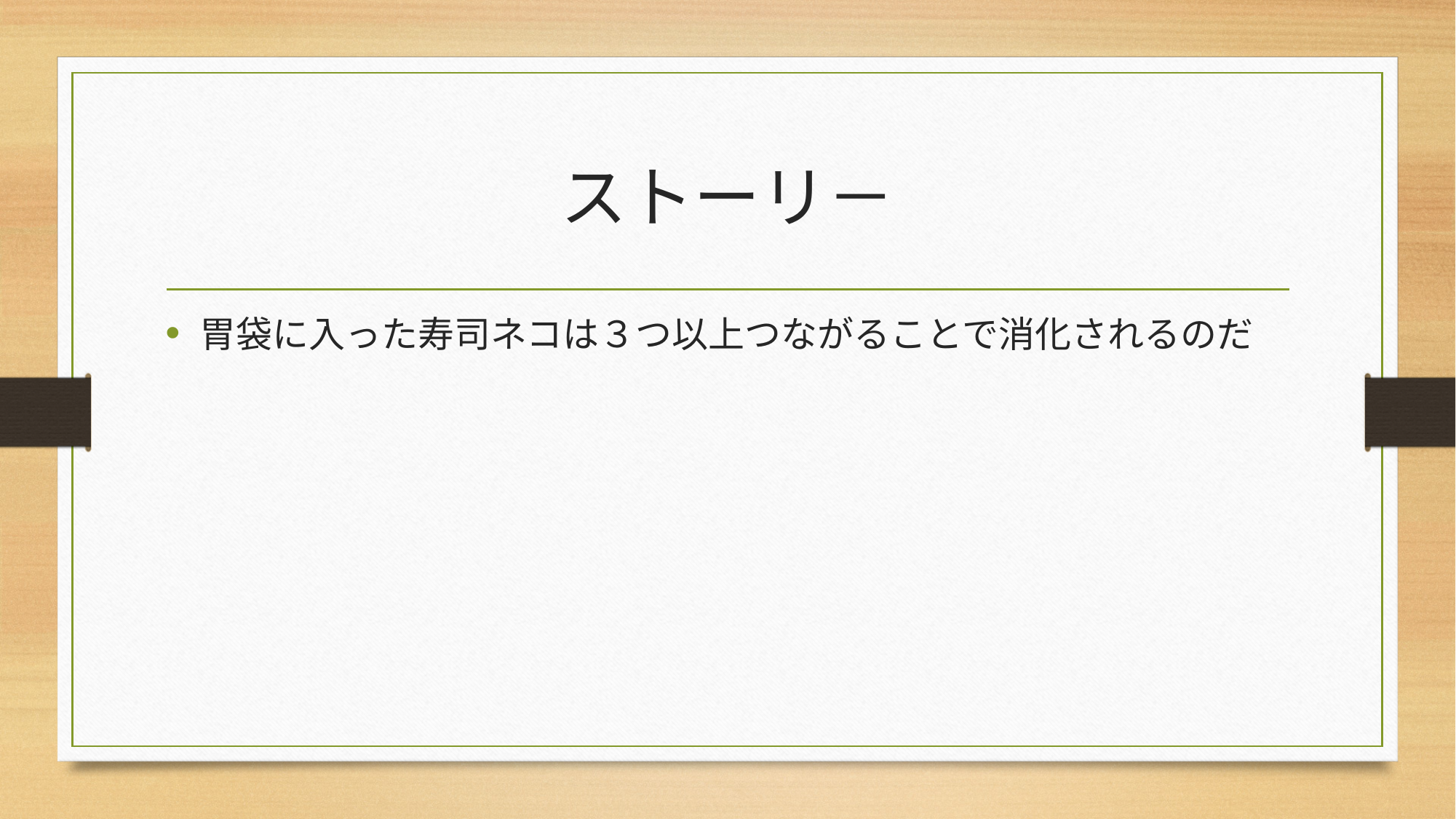

# ストーリ－
胃袋に入った寿司ネコは３つ以上つながることで消化されるのだ